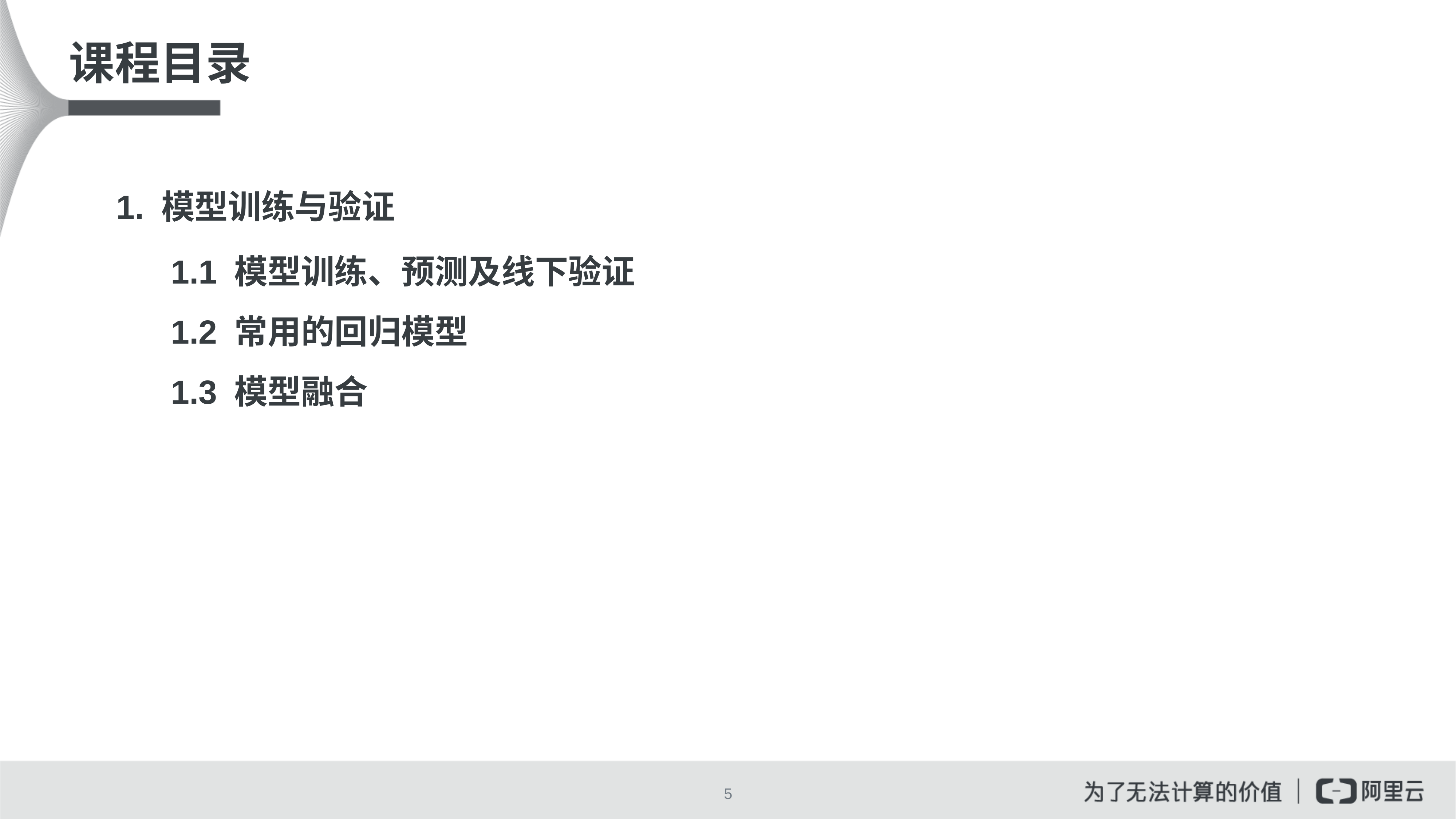

# 课程目录
1. 模型训练与验证
1.1 模型训练、预测及线下验证
1.2 常用的回归模型
1.3 模型融合